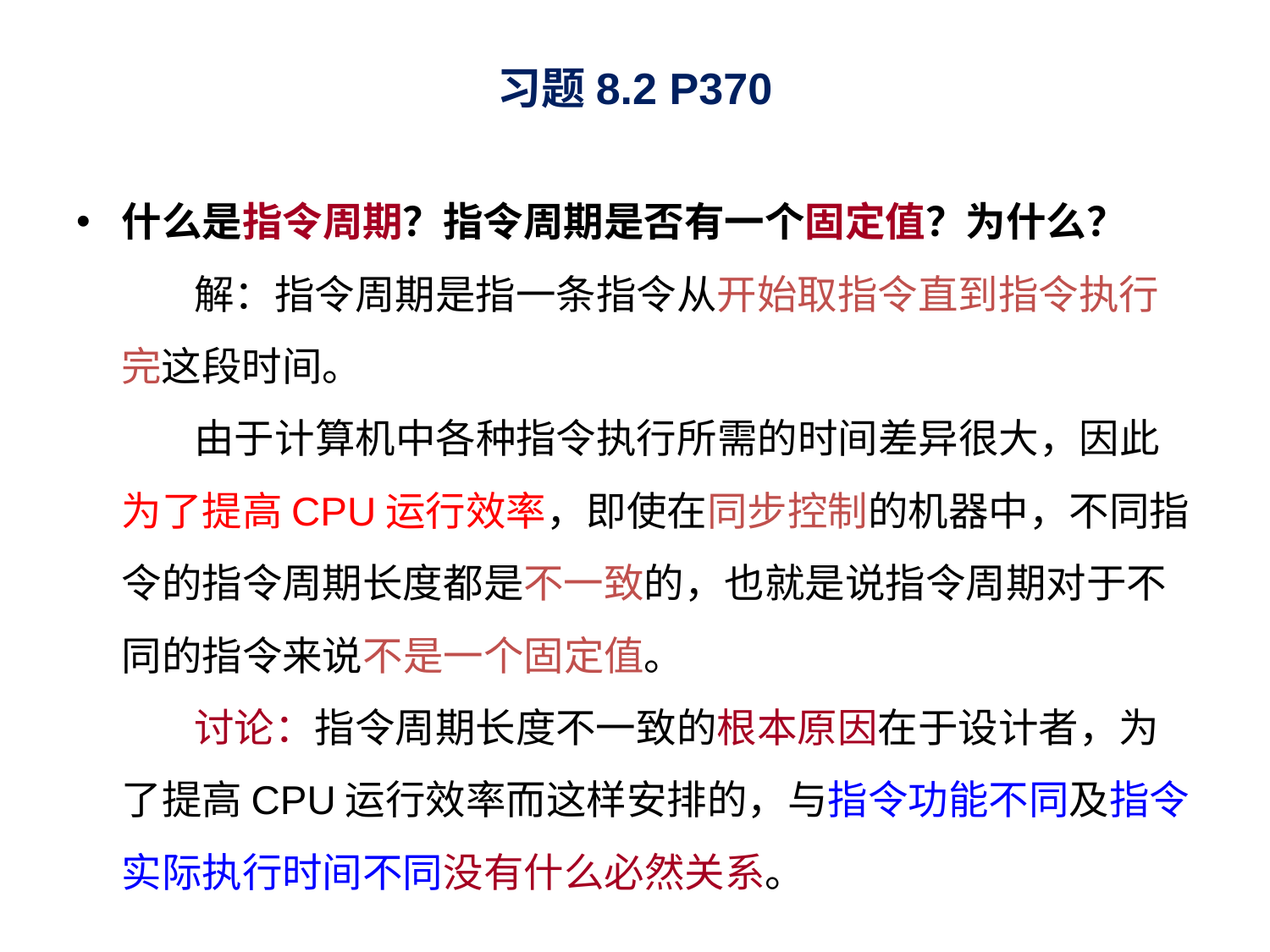

# 习题8.2 P370
什么是指令周期？指令周期是否有一个固定值？为什么？
        解：指令周期是指一条指令从开始取指令直到指令执行完这段时间。
        由于计算机中各种指令执行所需的时间差异很大，因此为了提高CPU运行效率，即使在同步控制的机器中，不同指令的指令周期长度都是不一致的，也就是说指令周期对于不同的指令来说不是一个固定值。
        讨论：指令周期长度不一致的根本原因在于设计者，为了提高CPU运行效率而这样安排的，与指令功能不同及指令实际执行时间不同没有什么必然关系。